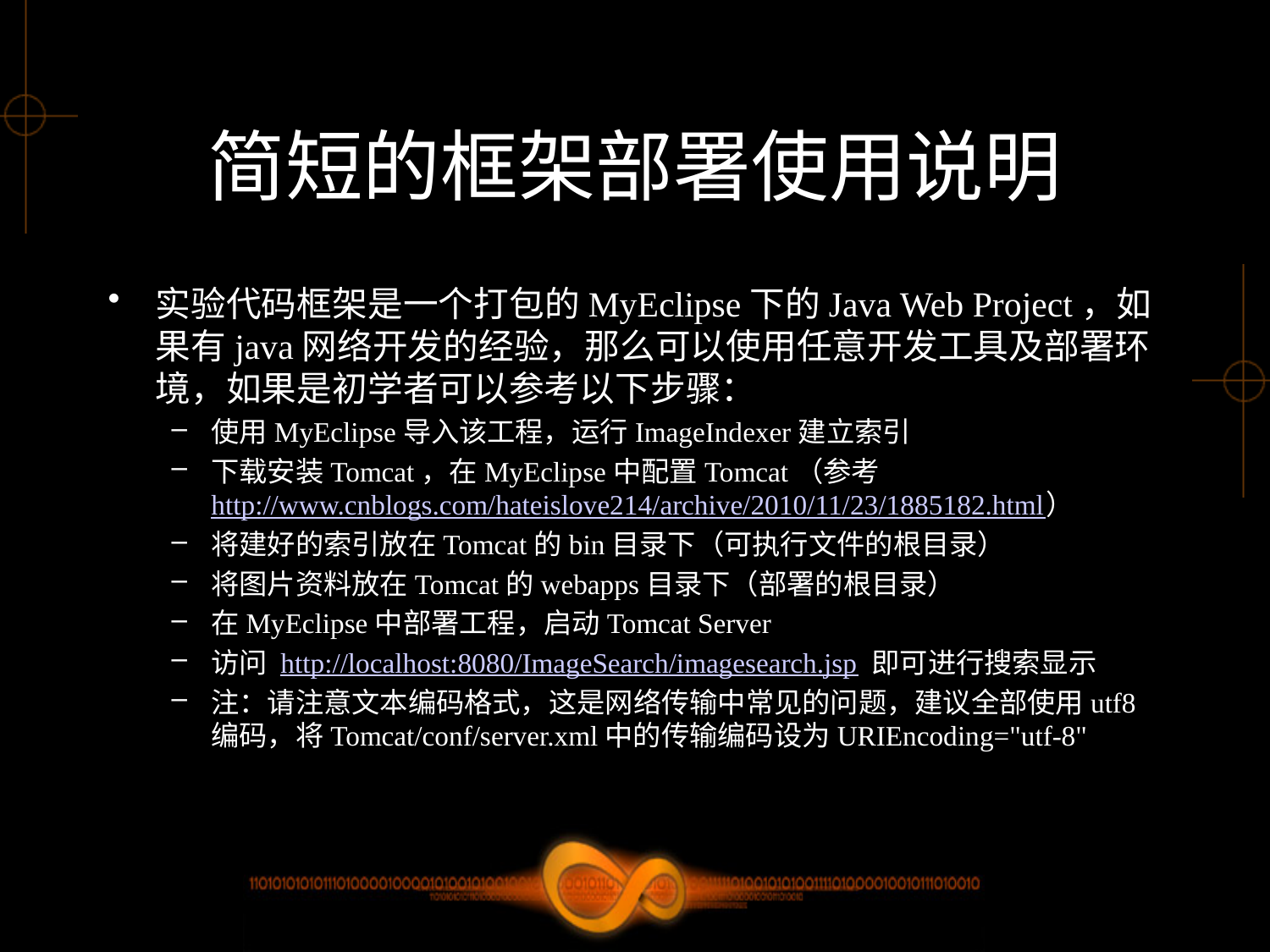

# 简短的框架部署使用说明
实验代码框架是一个打包的MyEclipse下的Java Web Project，如果有java网络开发的经验，那么可以使用任意开发工具及部署环境，如果是初学者可以参考以下步骤：
使用MyEclipse导入该工程，运行ImageIndexer建立索引
下载安装Tomcat，在MyEclipse中配置Tomcat（参考http://www.cnblogs.com/hateislove214/archive/2010/11/23/1885182.html）
将建好的索引放在Tomcat的bin目录下（可执行文件的根目录）
将图片资料放在Tomcat的webapps目录下（部署的根目录）
在MyEclipse中部署工程，启动Tomcat Server
访问 http://localhost:8080/ImageSearch/imagesearch.jsp 即可进行搜索显示
注：请注意文本编码格式，这是网络传输中常见的问题，建议全部使用utf8编码，将Tomcat/conf/server.xml中的传输编码设为URIEncoding="utf-8"